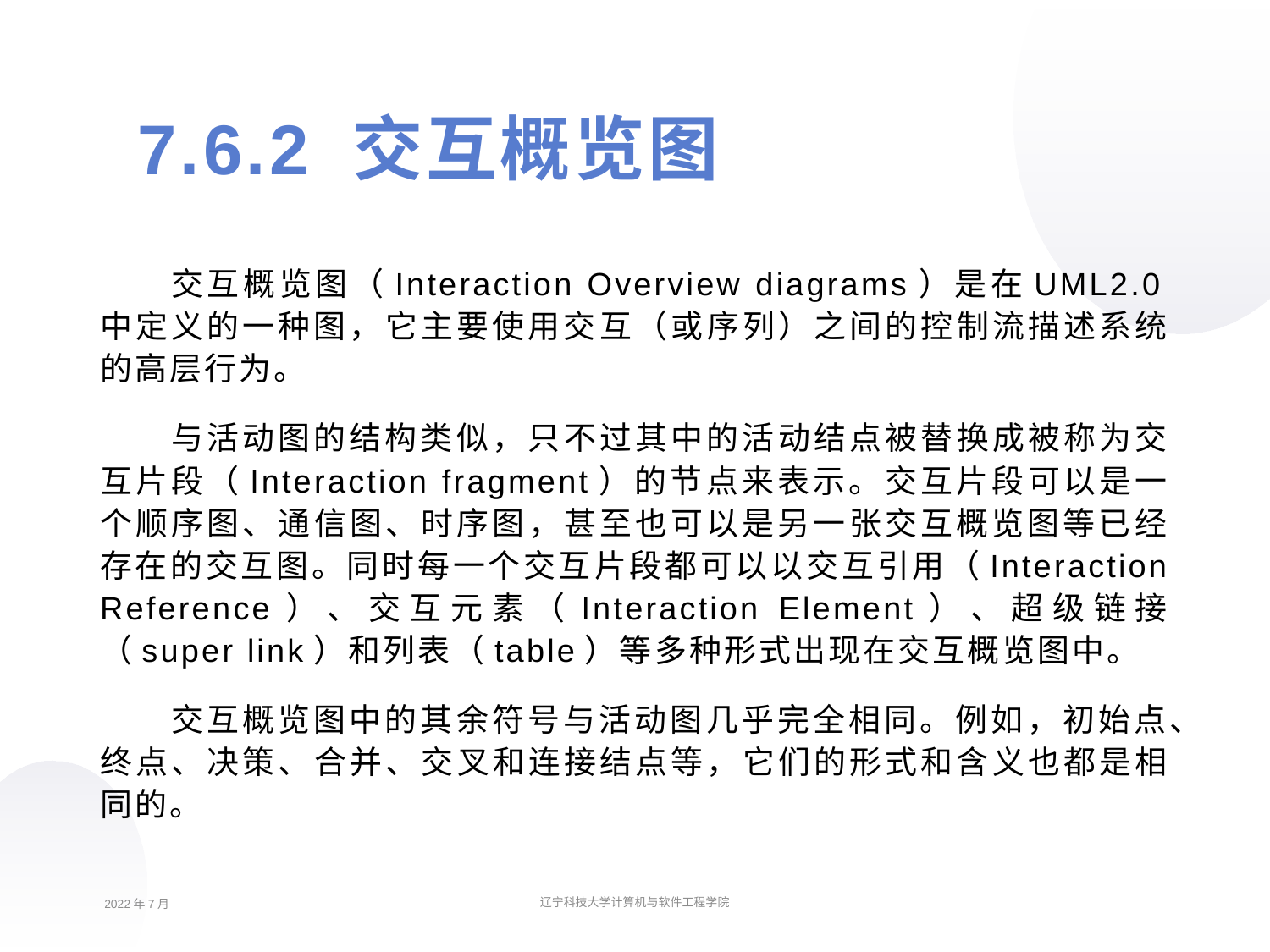

7.6.2 交互概览图
交互概览图（Interaction Overview diagrams）是在UML2.0中定义的一种图，它主要使用交互（或序列）之间的控制流描述系统的高层行为。
与活动图的结构类似，只不过其中的活动结点被替换成被称为交互片段（Interaction fragment）的节点来表示。交互片段可以是一个顺序图、通信图、时序图，甚至也可以是另一张交互概览图等已经存在的交互图。同时每一个交互片段都可以以交互引用（Interaction Reference）、交互元素（Interaction Element）、超级链接（super link）和列表（table）等多种形式出现在交互概览图中。
交互概览图中的其余符号与活动图几乎完全相同。例如，初始点、终点、决策、合并、交叉和连接结点等，它们的形式和含义也都是相同的。

2022年7月
辽宁科技大学计算机与软件工程学院
127